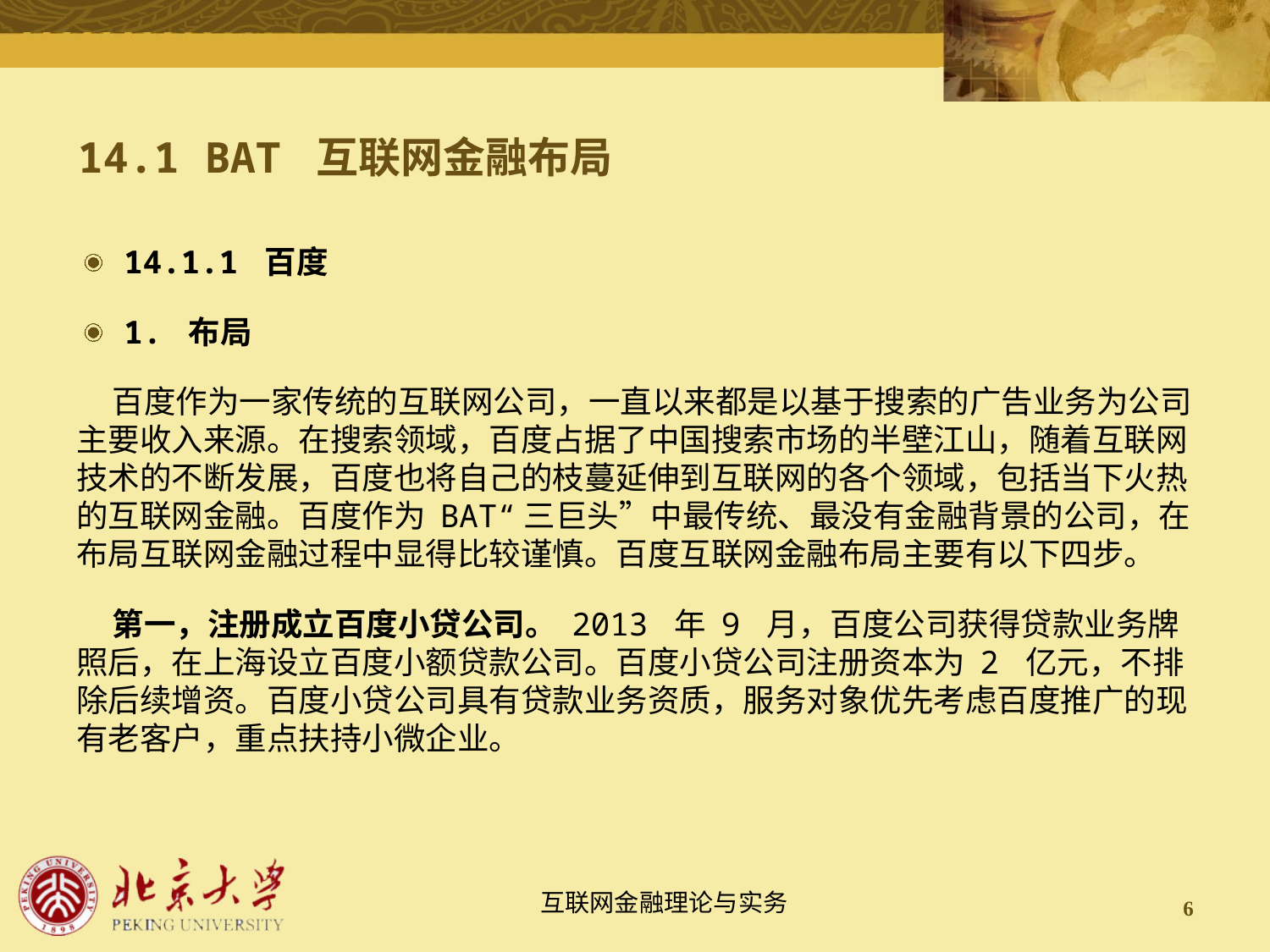

# 14.1 BAT 互联网金融布局
14.1.1 百度
1. 布局
    百度作为一家传统的互联网公司，一直以来都是以基于搜索的广告业务为公司主要收入来源。在搜索领域，百度占据了中国搜索市场的半壁江山，随着互联网技术的不断发展，百度也将自己的枝蔓延伸到互联网的各个领域，包括当下火热的互联网金融。百度作为 BAT“三巨头”中最传统、最没有金融背景的公司，在布局互联网金融过程中显得比较谨慎。百度互联网金融布局主要有以下四步。
    第一，注册成立百度小贷公司。 2013 年 9 月，百度公司获得贷款业务牌照后，在上海设立百度小额贷款公司。百度小贷公司注册资本为 2 亿元，不排除后续增资。百度小贷公司具有贷款业务资质，服务对象优先考虑百度推广的现有老客户，重点扶持小微企业。
6